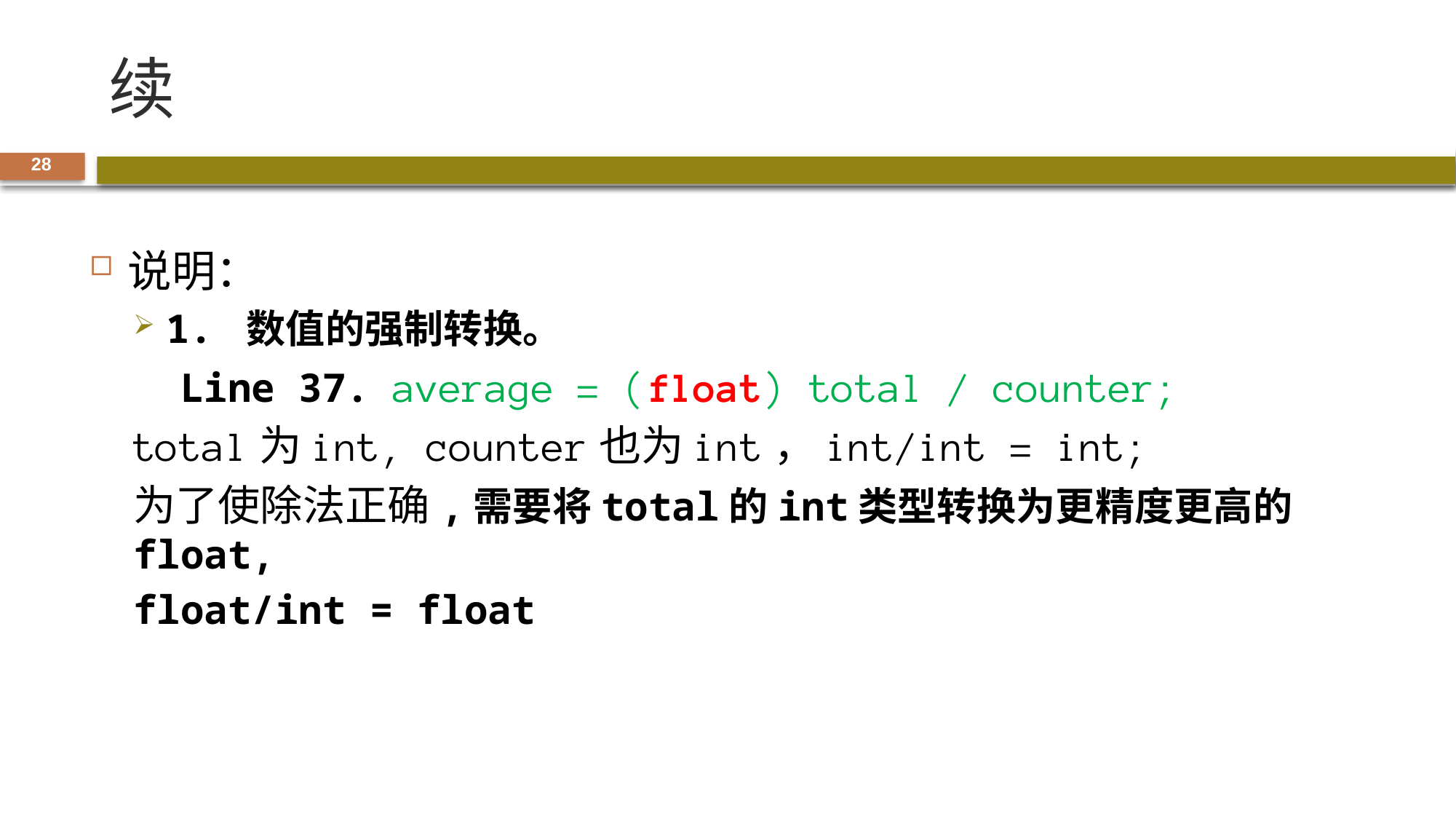

# 续
28
说明：
1. 数值的强制转换。
  Line 37. average = (float) total / counter;
total为int, counter也为int，int/int = int;
为了使除法正确,需要将total的int类型转换为更精度更高的 float,
float/int = float